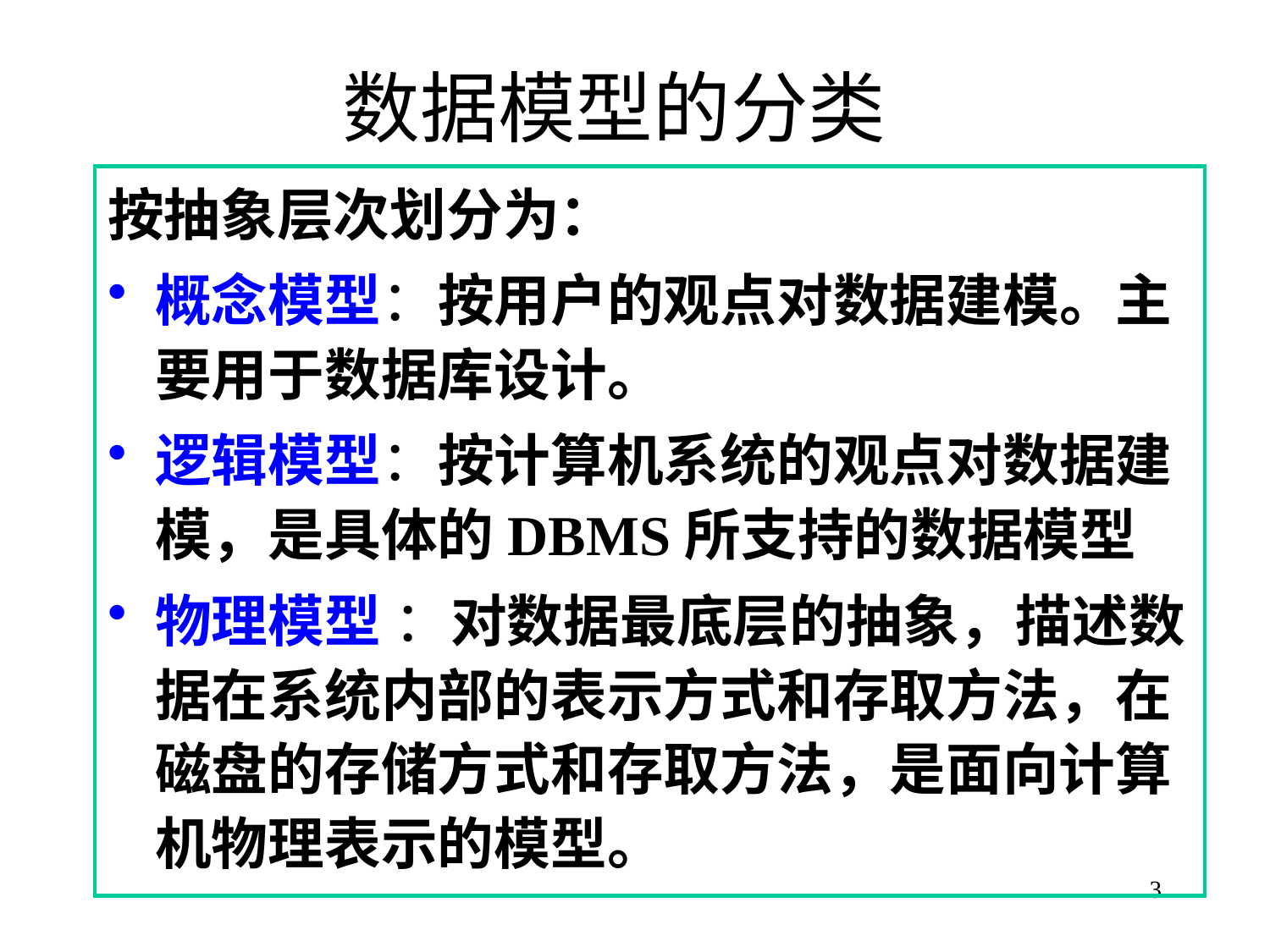

# 数据模型的分类
按抽象层次划分为：
概念模型：按用户的观点对数据建模。主要用于数据库设计。
逻辑模型：按计算机系统的观点对数据建模，是具体的DBMS所支持的数据模型
物理模型 ：对数据最底层的抽象，描述数据在系统内部的表示方式和存取方法，在磁盘的存储方式和存取方法，是面向计算机物理表示的模型。
3